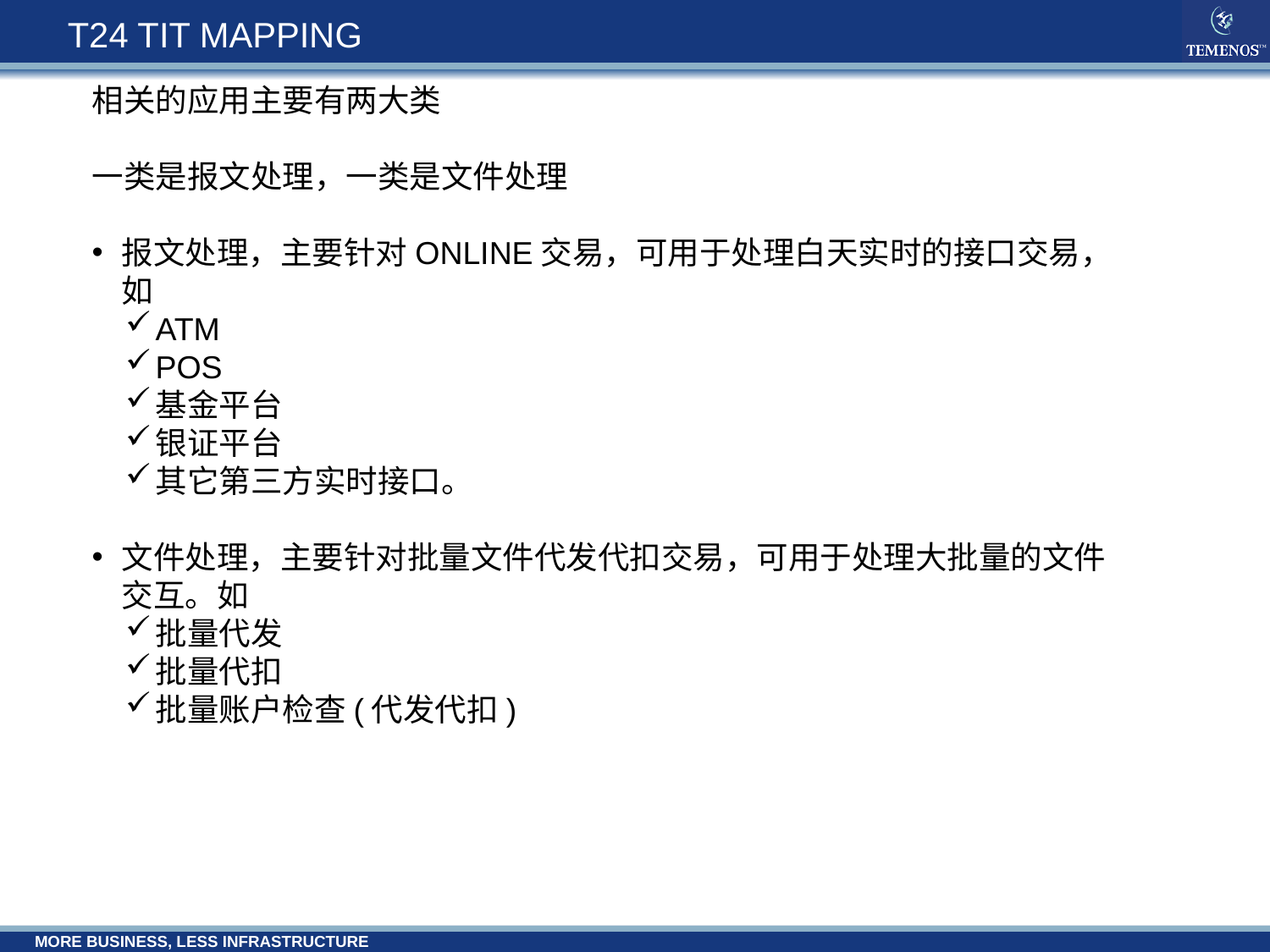

# T24 TIT MAPPING
相关的应用主要有两大类

一类是报文处理，一类是文件处理

报文处理，主要针对ONLINE交易，可用于处理白天实时的接口交易，如
ATM
POS
基金平台
银证平台
其它第三方实时接口。

文件处理，主要针对批量文件代发代扣交易，可用于处理大批量的文件交互。如
批量代发
批量代扣
批量账户检查(代发代扣)